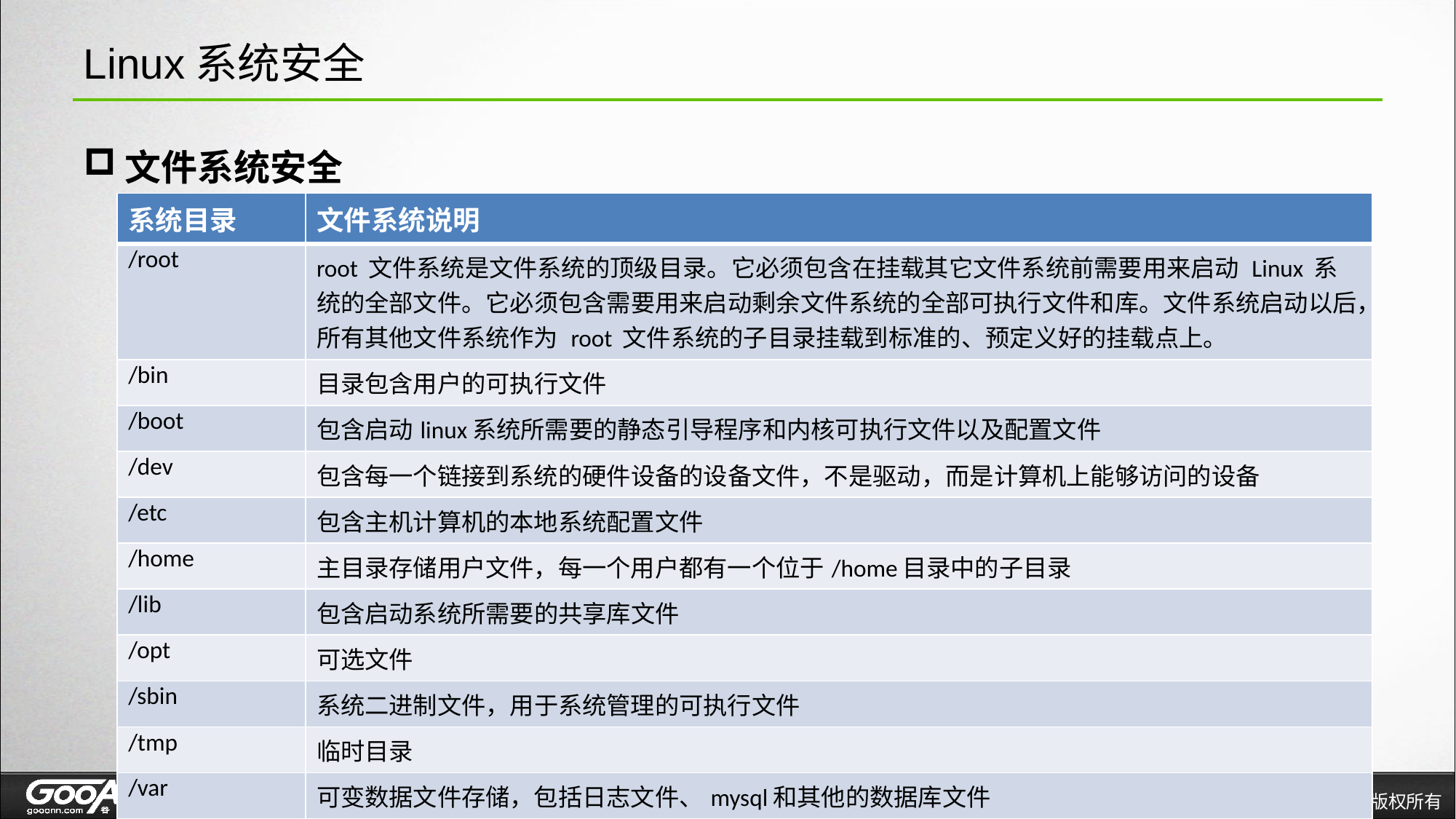

# Linux系统安全
文件系统安全
| 系统目录 | 文件系统说明 |
| --- | --- |
| /root | root 文件系统是文件系统的顶级目录。它必须包含在挂载其它文件系统前需要用来启动 Linux 系统的全部文件。它必须包含需要用来启动剩余文件系统的全部可执行文件和库。文件系统启动以后，所有其他文件系统作为 root 文件系统的子目录挂载到标准的、预定义好的挂载点上。 |
| /bin | 目录包含用户的可执行文件 |
| /boot | 包含启动linux系统所需要的静态引导程序和内核可执行文件以及配置文件 |
| /dev | 包含每一个链接到系统的硬件设备的设备文件，不是驱动，而是计算机上能够访问的设备 |
| /etc | 包含主机计算机的本地系统配置文件 |
| /home | 主目录存储用户文件，每一个用户都有一个位于/home目录中的子目录 |
| /lib | 包含启动系统所需要的共享库文件 |
| /opt | 可选文件 |
| /sbin | 系统二进制文件，用于系统管理的可执行文件 |
| /tmp | 临时目录 |
| /var | 可变数据文件存储，包括日志文件、mysql和其他的数据库文件 |
| /usr | 包含可共享、只读的文件，包括可执行的二进制文件和库等 |